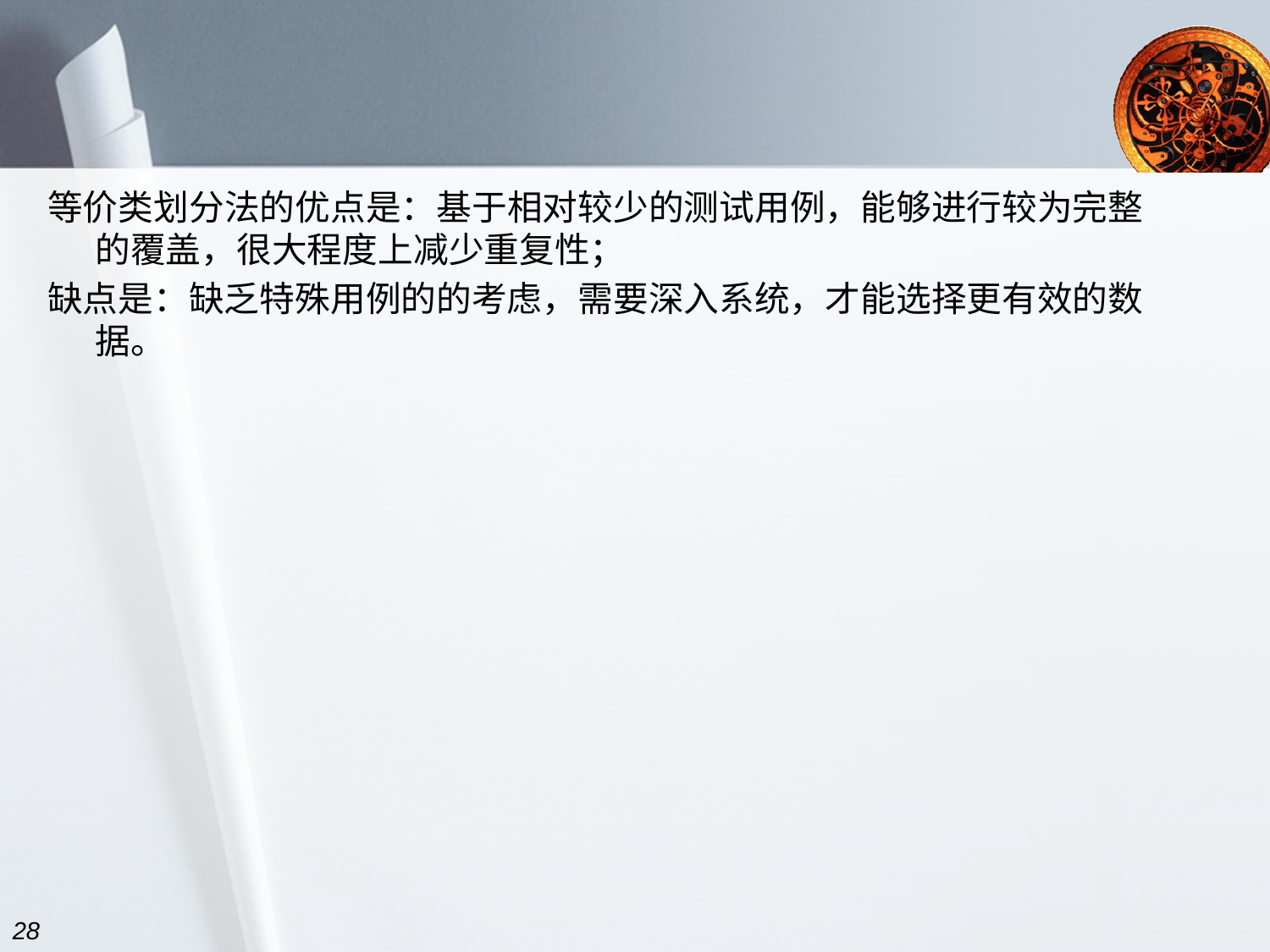

#
等价类划分法的优点是：基于相对较少的测试用例，能够进行较为完整的覆盖，很大程度上减少重复性；
缺点是：缺乏特殊用例的的考虑，需要深入系统，才能选择更有效的数据。
28